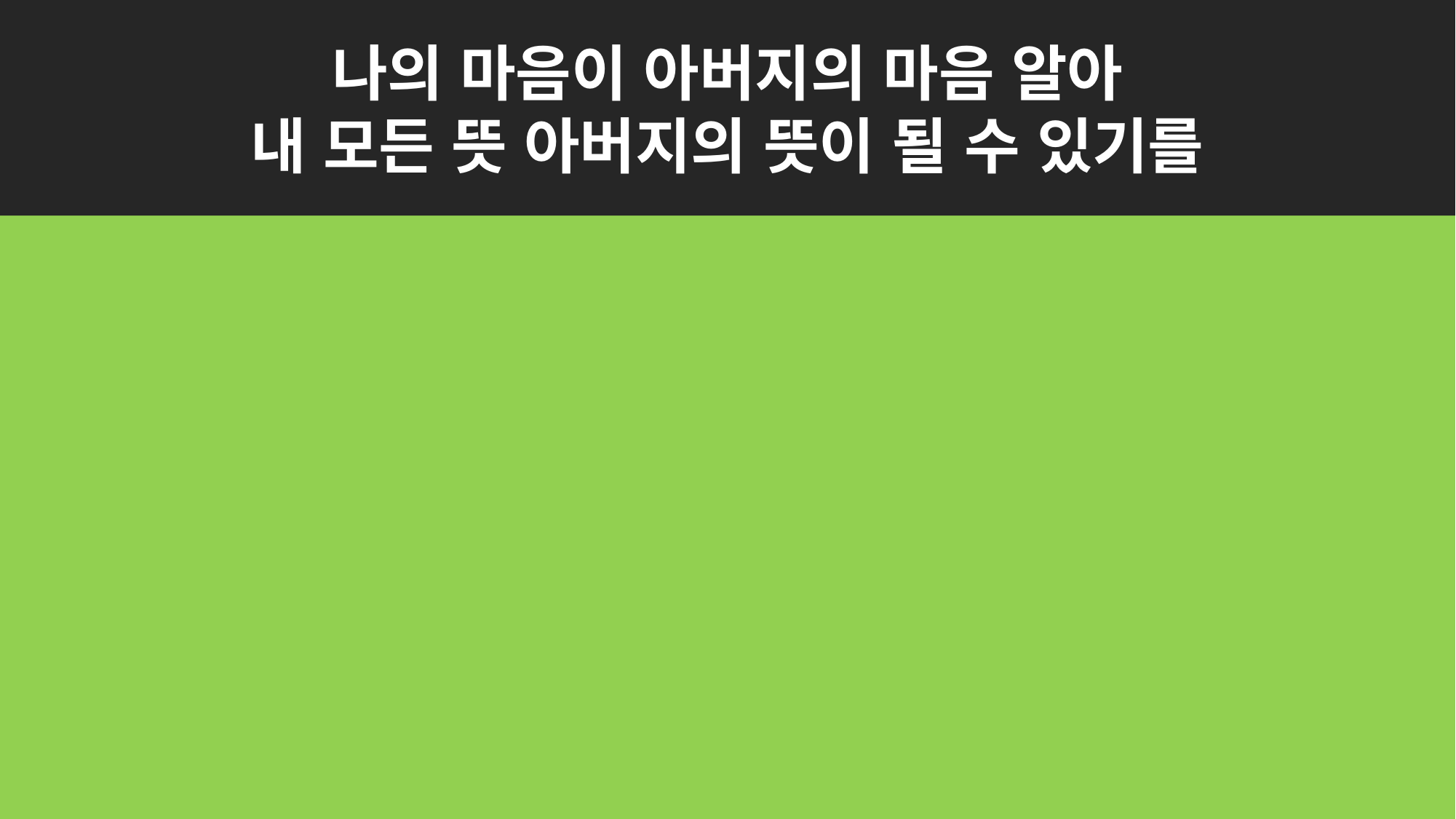

나의 마음이 아버지의 마음 알아
내 모든 뜻 아버지의 뜻이 될 수 있기를